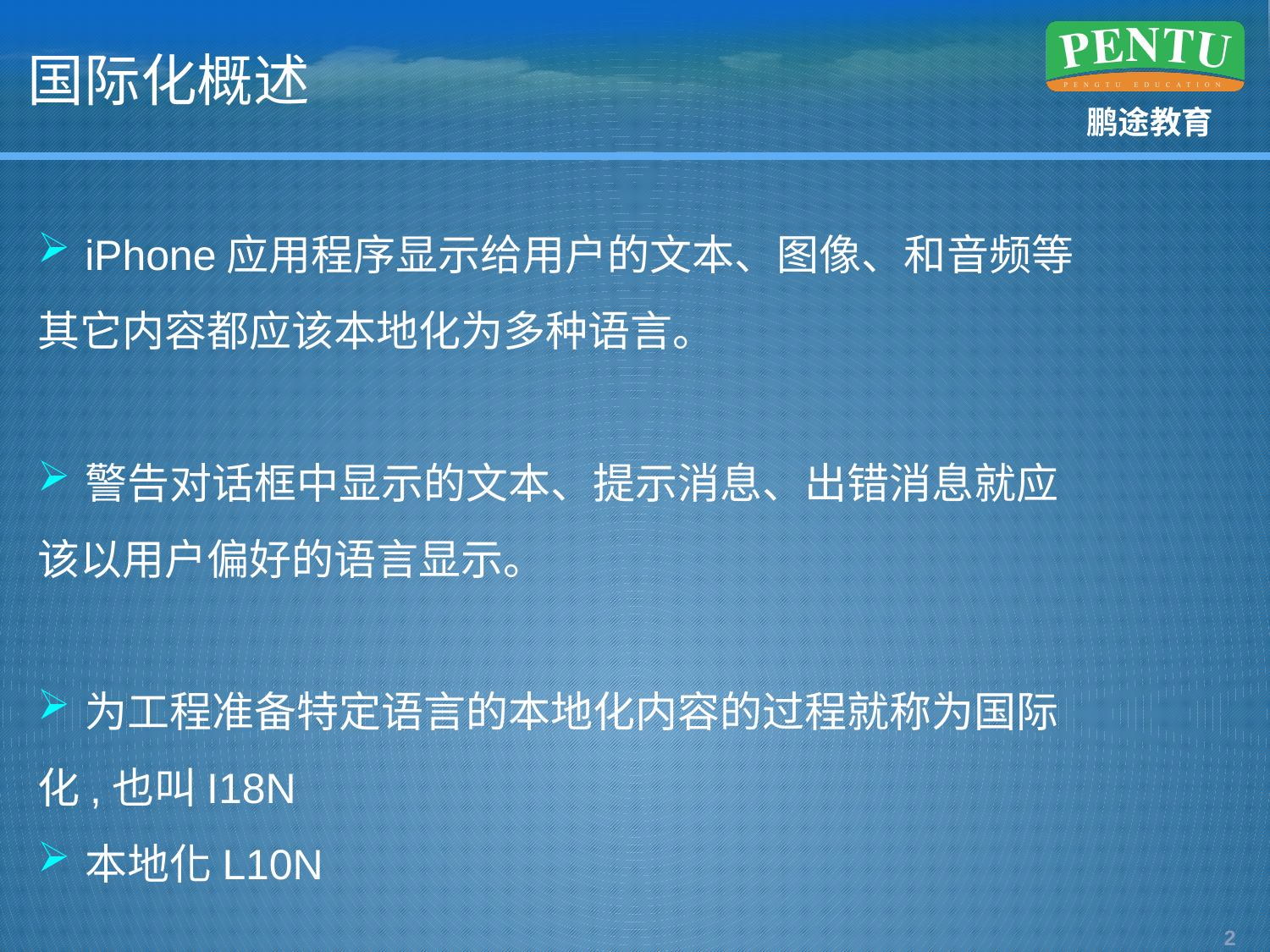

# 国际化概述
iPhone应用程序显示给用户的文本、图像、和音频等
其它内容都应该本地化为多种语言。

警告对话框中显示的文本、提示消息、出错消息就应
该以用户偏好的语言显示。

为工程准备特定语言的本地化内容的过程就称为国际
化,也叫I18N
本地化L10N
2